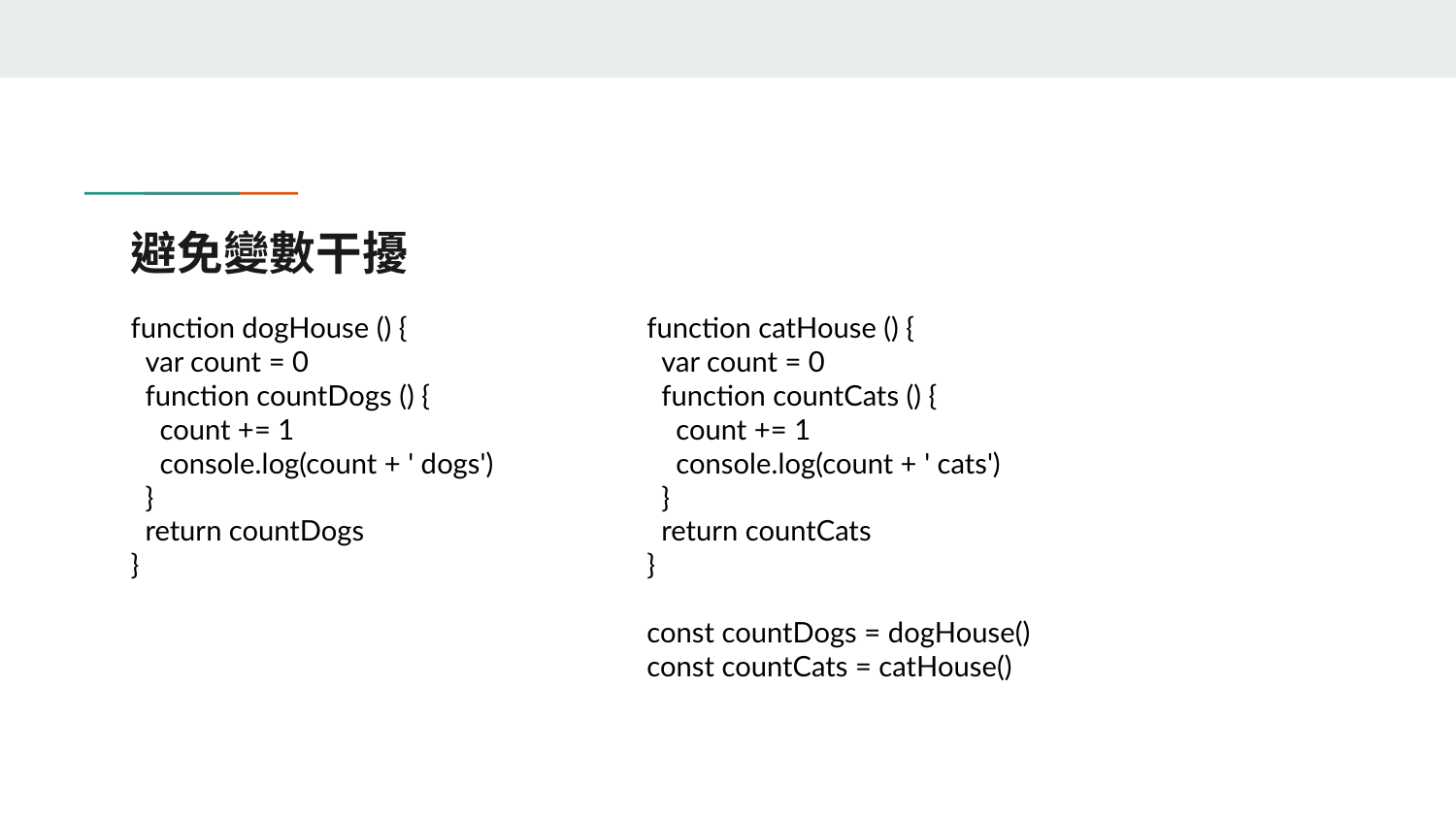

# 避免變數干擾
function dogHouse () {
  var count = 0
  function countDogs () {
    count += 1
    console.log(count + ' dogs')
  }
  return countDogs
}

function catHouse () {
  var count = 0
  function countCats () {
    count += 1
    console.log(count + ' cats')
  }
  return countCats
}

const countDogs = dogHouse()
const countCats = catHouse()